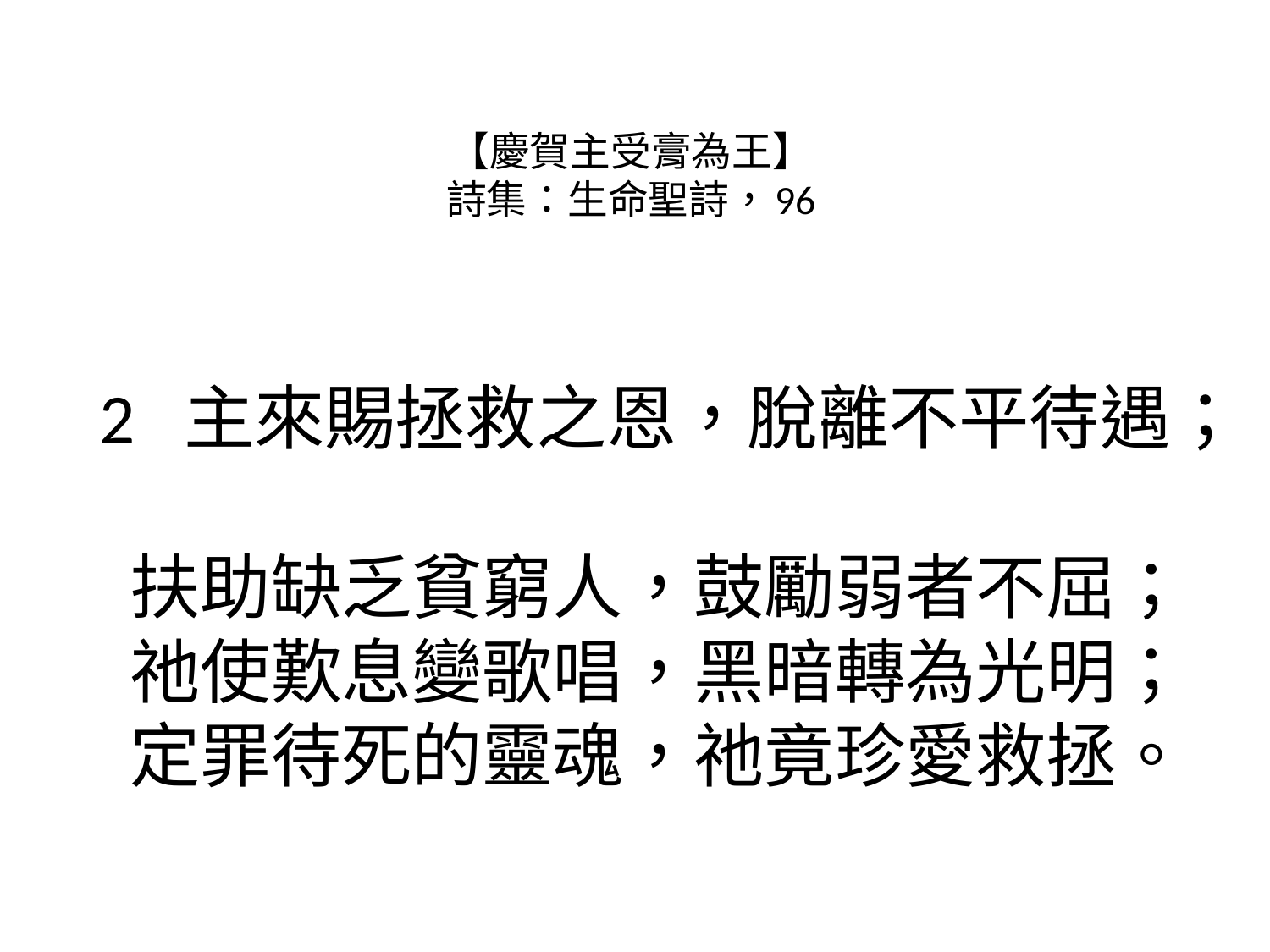

# 【慶賀主受膏為王】 詩集：生命聖詩，96
2  主來賜拯救之恩，脫離不平待遇；
扶助缺乏貧窮人，鼓勵弱者不屈；
祂使歎息變歌唱，黑暗轉為光明；
定罪待死的靈魂，祂竟珍愛救拯。